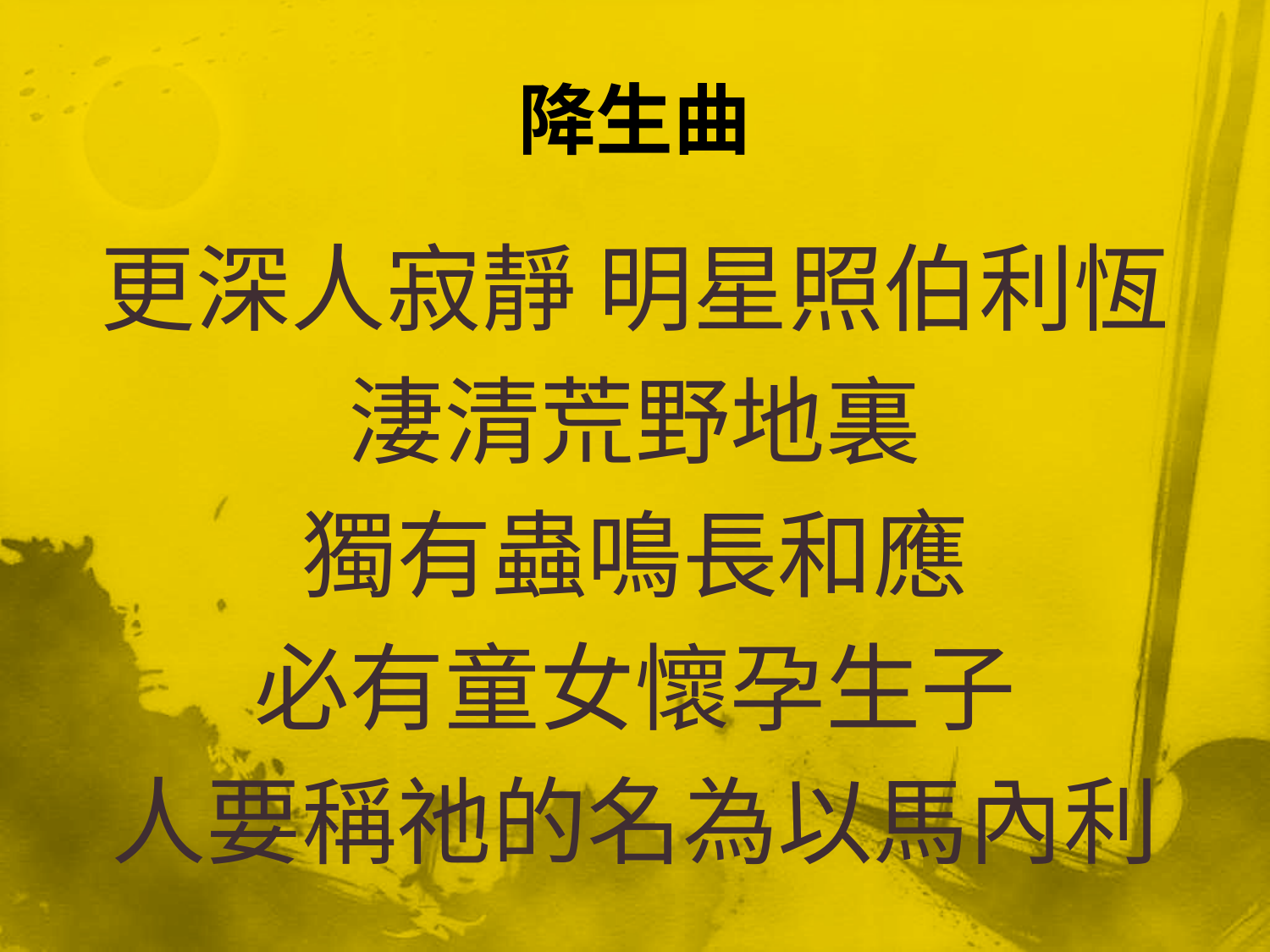

# 降生曲
更深人寂靜 明星照伯利恆
淒清荒野地裏
獨有蟲鳴長和應
必有童女懷孕生子
人要稱祂的名為以馬內利